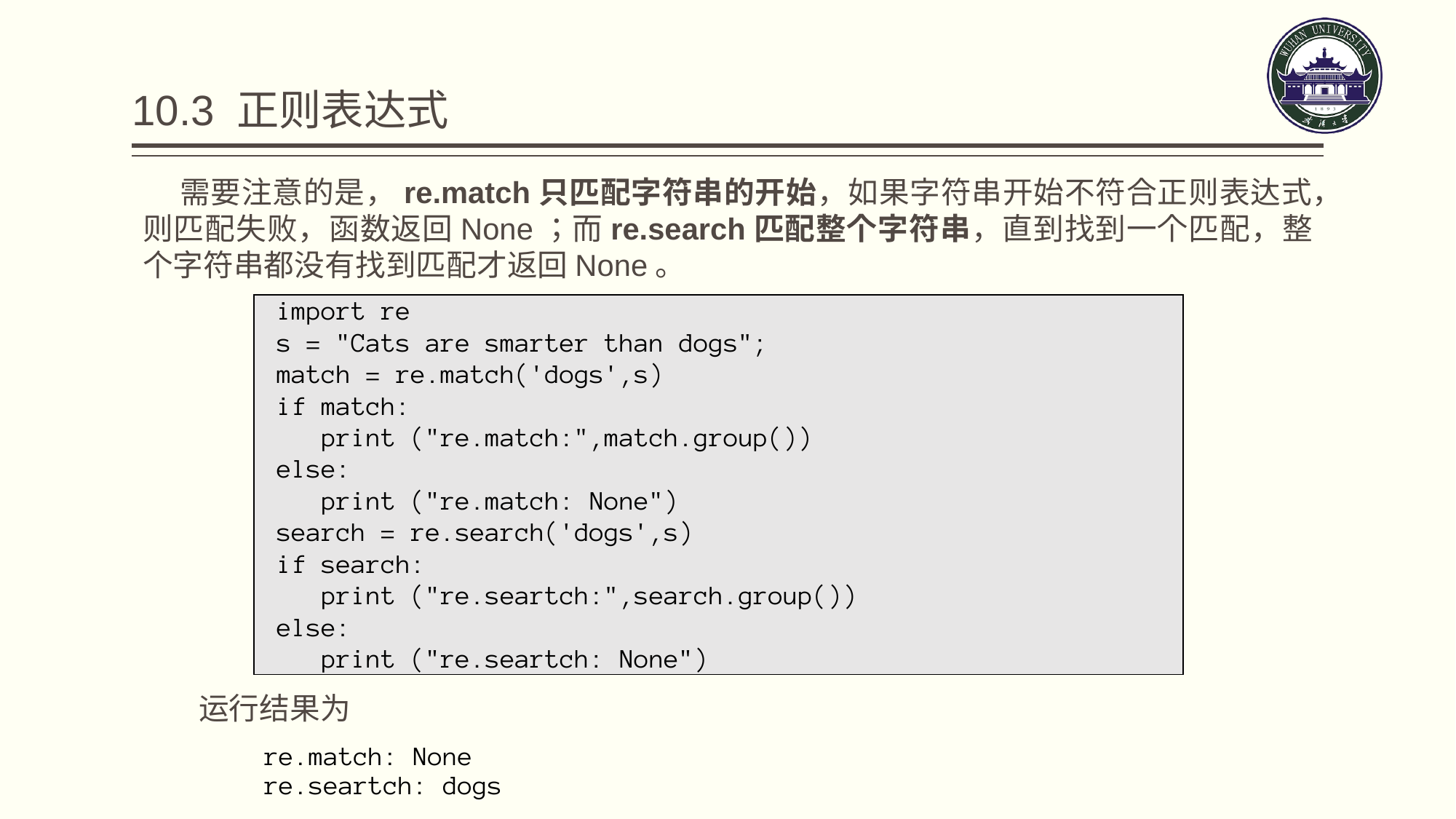

# 10.3 正则表达式
    需要注意的是，re.match只匹配字符串的开始，如果字符串开始不符合正则表达式，则匹配失败，函数返回None；而re.search匹配整个字符串，直到找到一个匹配，整个字符串都没有找到匹配才返回None。
| import re |
| --- |
| s = "Cats are smarter than dogs"; |
| match = re.match('dogs',s) |
| if match: |
| print ("re.match:",match.group()) |
| else: |
| print ("re.match: None") |
| search = re.search('dogs',s) |
| if search: |
| print ("re.seartch:",search.group()) |
| else: |
| print ("re.seartch: None") |
运行结果为
re.match: None
re.seartch: dogs